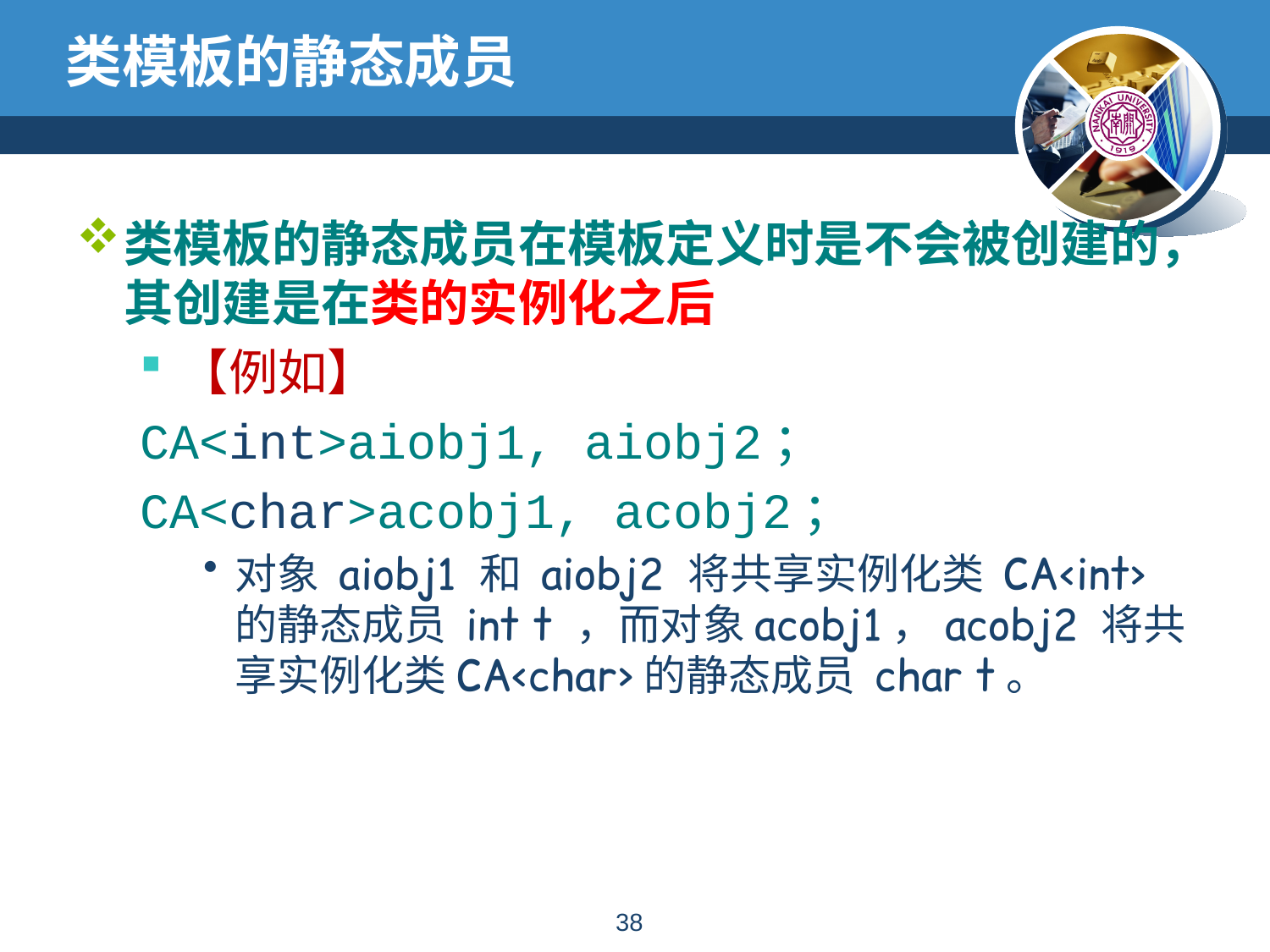

# 类模板的静态成员
类模板的静态成员在模板定义时是不会被创建的，其创建是在类的实例化之后
【例如】
CA<int>aiobj1, aiobj2；
CA<char>acobj1, acobj2；
对象 aiobj1 和 aiobj2 将共享实例化类 CA<int>的静态成员 int t ，而对象acobj1，acobj2 将共享实例化类CA<char>的静态成员 char t。
38